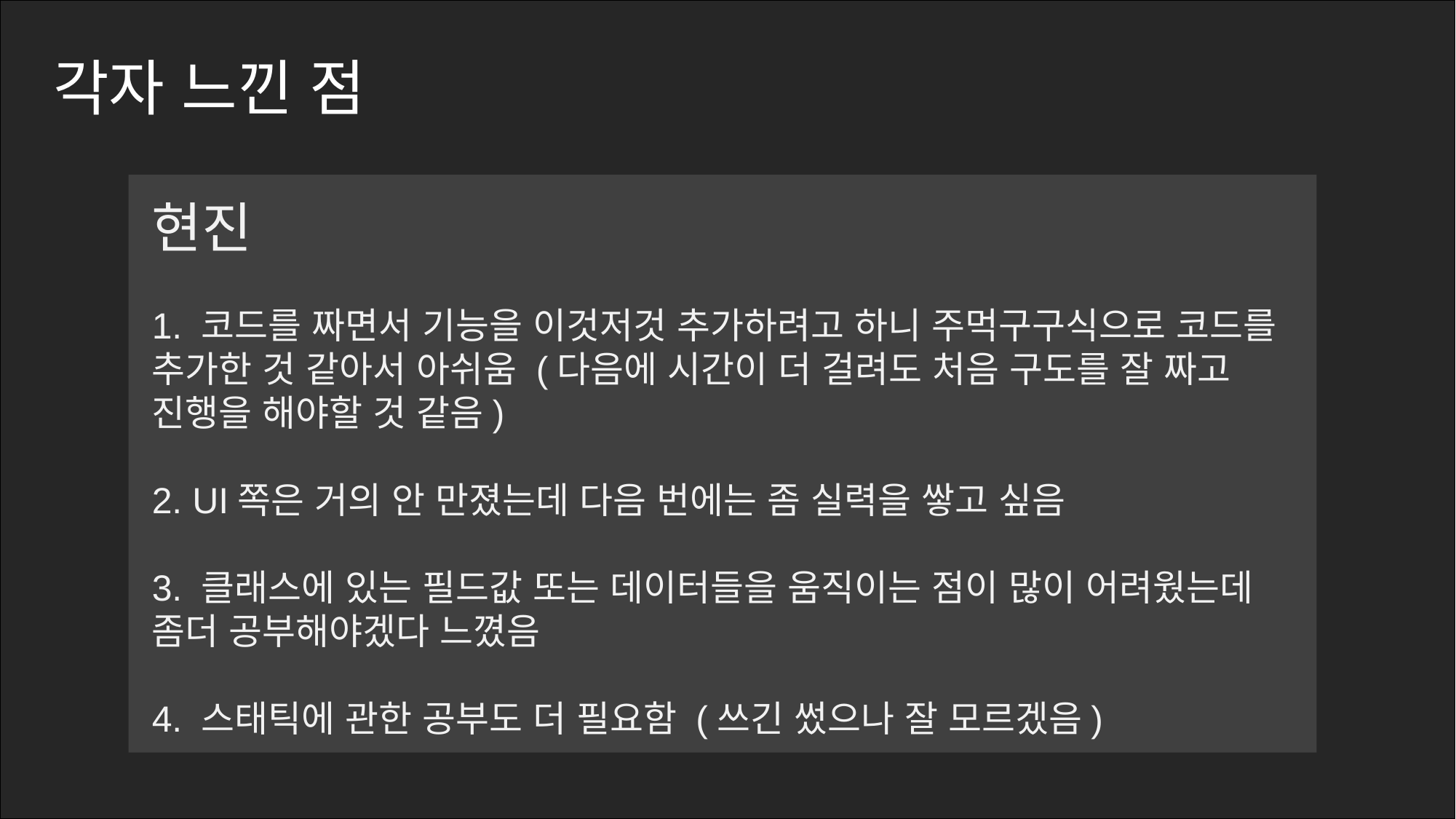

각자 느낀 점

현진

1. 코드를 짜면서 기능을 이것저것 추가하려고 하니 주먹구구식으로 코드를 추가한 것 같아서 아쉬움 (다음에 시간이 더 걸려도 처음 구도를 잘 짜고 진행을 해야할 것 같음)

2. UI쪽은 거의 안 만졌는데 다음 번에는 좀 실력을 쌓고 싶음

3. 클래스에 있는 필드값 또는 데이터들을 움직이는 점이 많이 어려웠는데 좀더 공부해야겠다 느꼈음

4. 스태틱에 관한 공부도 더 필요함 (쓰긴 썼으나 잘 모르겠음)